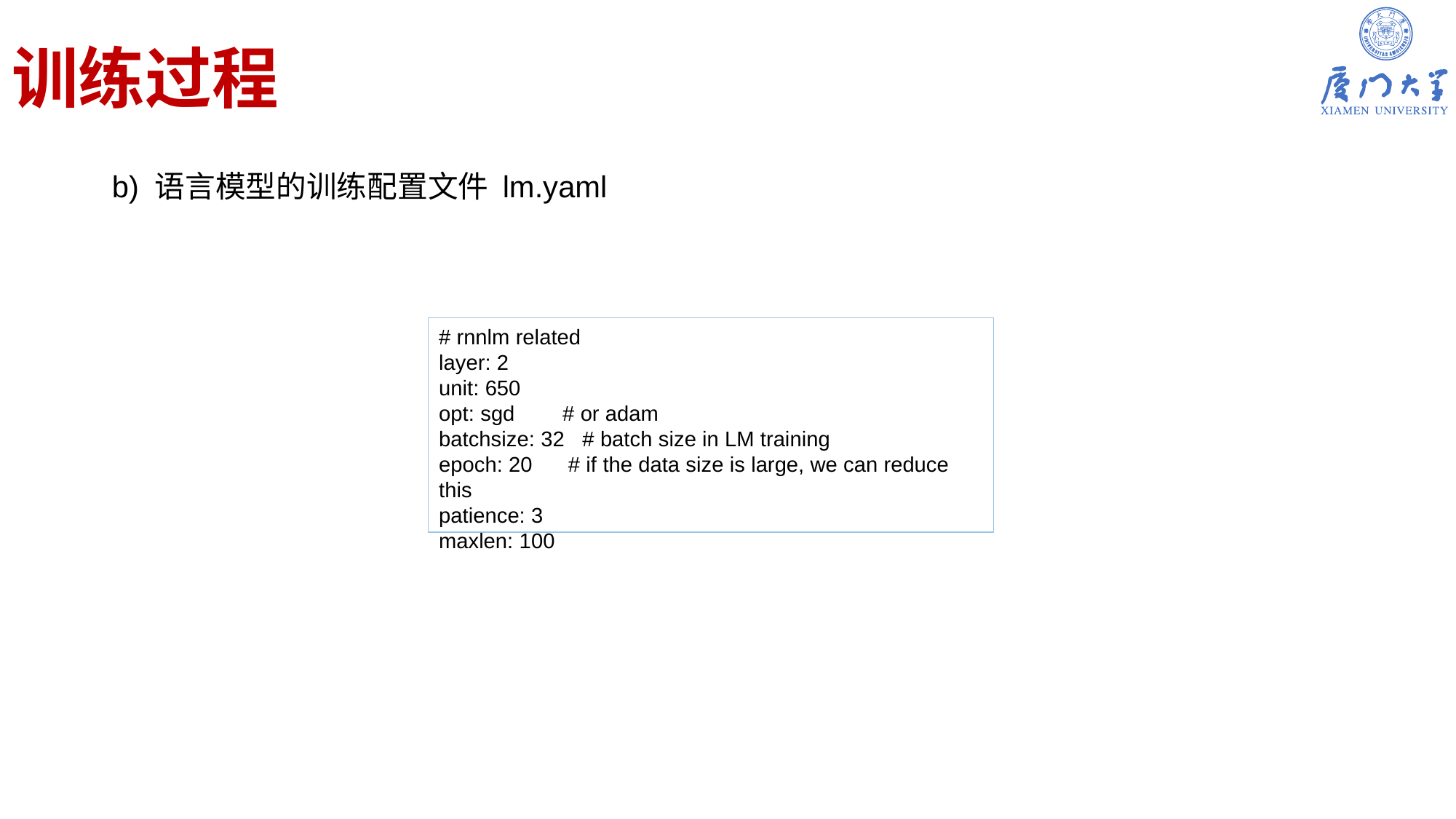

# 训练过程
b) 语言模型的训练配置文件 lm.yaml
# rnnlm related
layer: 2
unit: 650
opt: sgd        # or adam
batchsize: 32   # batch size in LM training
epoch: 20      # if the data size is large, we can reduce this
patience: 3
maxlen: 100